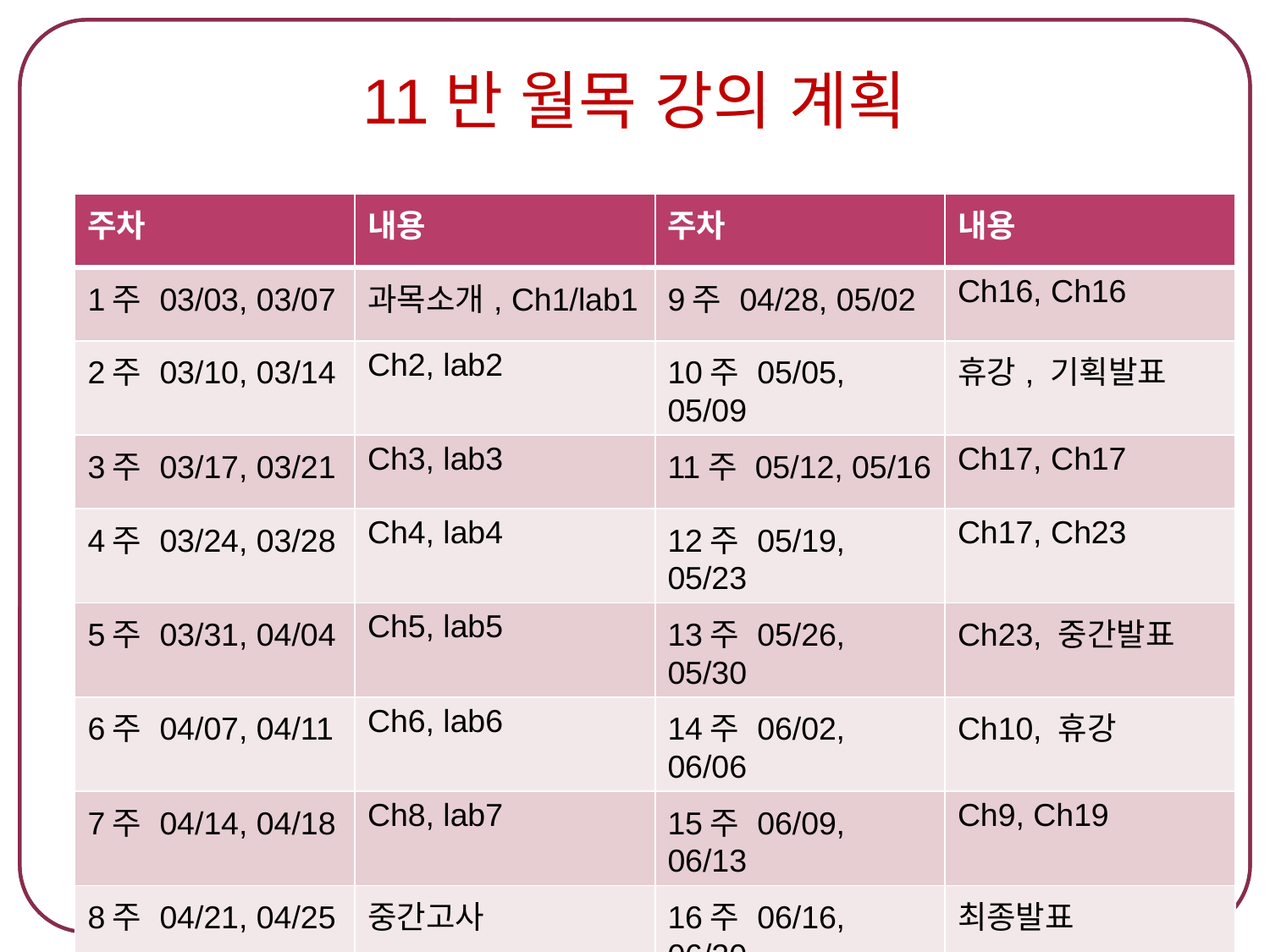

# 11반 월목 강의 계획
| 주차 | 내용 | 주차 | 내용 |
| --- | --- | --- | --- |
| 1주 03/03, 03/07 | 과목소개, Ch1/lab1 | 9주 04/28, 05/02 | Ch16, Ch16 |
| 2주 03/10, 03/14 | Ch2, lab2 | 10주 05/05, 05/09 | 휴강, 기획발표 |
| 3주 03/17, 03/21 | Ch3, lab3 | 11주 05/12, 05/16 | Ch17, Ch17 |
| 4주 03/24, 03/28 | Ch4, lab4 | 12주 05/19, 05/23 | Ch17, Ch23 |
| 5주 03/31, 04/04 | Ch5, lab5 | 13주 05/26, 05/30 | Ch23, 중간발표 |
| 6주 04/07, 04/11 | Ch6, lab6 | 14주 06/02, 06/06 | Ch10, 휴강 |
| 7주 04/14, 04/18 | Ch8, lab7 | 15주 06/09, 06/13 | Ch9, Ch19 |
| 8주 04/21, 04/25 | 중간고사 | 16주 06/16, 06/20 | 최종발표 |
4